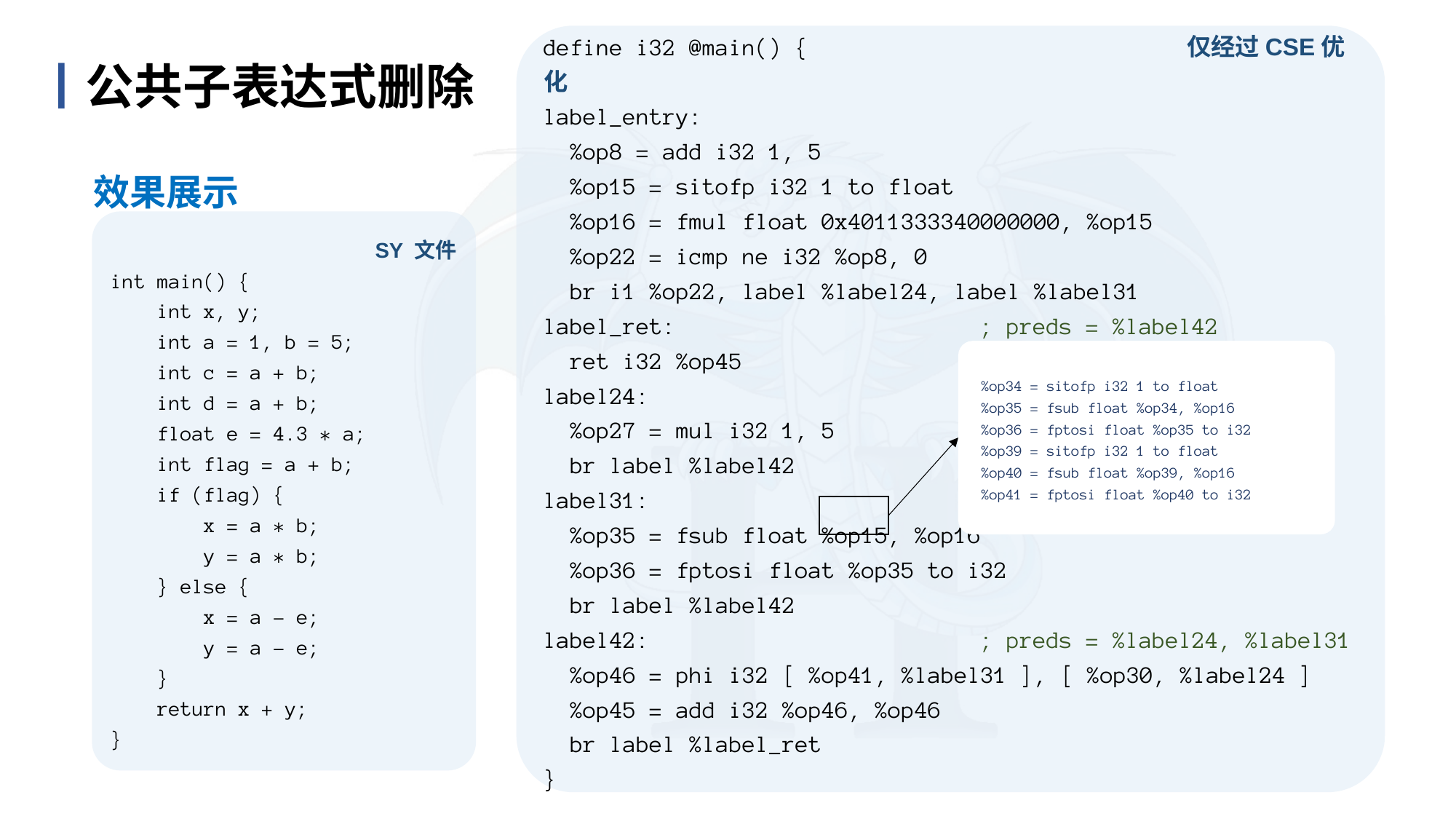

define i32 @main() {                            仅经过CSE优化
label_entry:
  %op8 = add i32 1, 5
  %op15 = sitofp i32 1 to float
  %op16 = fmul float 0x4011333340000000, %op15
  %op22 = icmp ne i32 %op8, 0
  br i1 %op22, label %label24, label %label31
label_ret:			; preds = %label42
  ret i32 %op45
label24:				; preds = %label_entry
  %op27 = mul i32 1, 5
  br label %label42
label31:				; preds = %label_entry
  %op35 = fsub float %op15, %op16
  %op36 = fptosi float %op35 to i32
  br label %label42
label42:				; preds = %label24, %label31
  %op46 = phi i32 [ %op41, %label31 ], [ %op30, %label24 ]
  %op45 = add i32 %op46, %op46
  br label %label_ret
}
丨公共子表达式删除
目 录
content
效果展示
SY 文件
int main() {
    int x, y;
    int a = 1, b = 5;
    int c = a + b;
    int d = a + b;
    float e = 4.3 * a;
    int flag = a + b;
    if (flag) {
        x = a * b;
        y = a * b;
    } else {
        x = a - e;
        y = a - e;
    }
    return x + y;
}
 %op34 = sitofp i32 1 to float
 %op35 = fsub float %op34, %op16
 %op36 = fptosi float %op35 to i32
 %op39 = sitofp i32 1 to float
 %op40 = fsub float %op39, %op16
 %op41 = fptosi float %op40 to i32